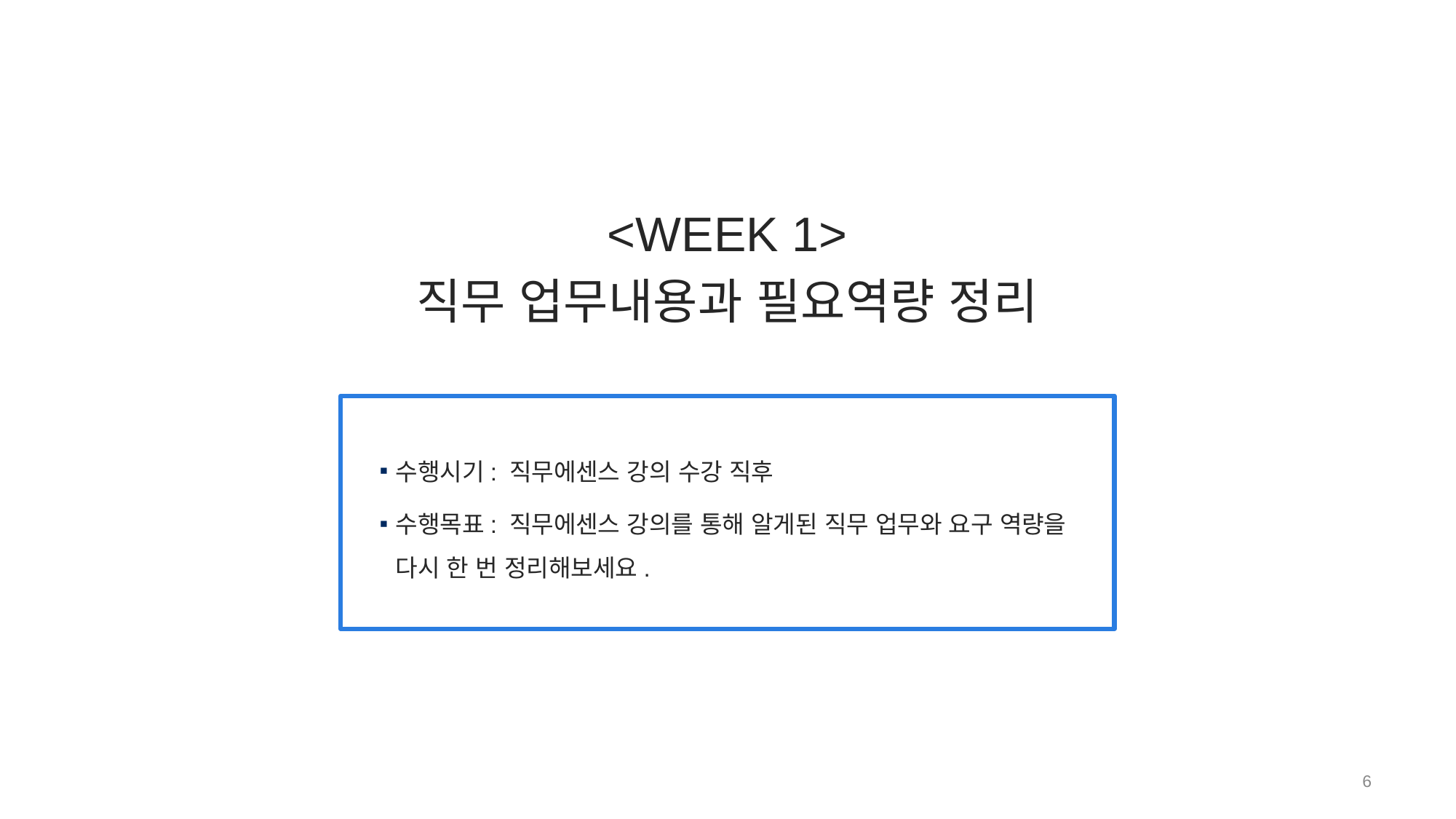

<WEEK 1>
직무 업무내용과 필요역량 정리

수행시기: 직무에센스 강의 수강 직후
수행목표: 직무에센스 강의를 통해 알게된 직무 업무와 요구 역량을 다시 한 번 정리해보세요.
6